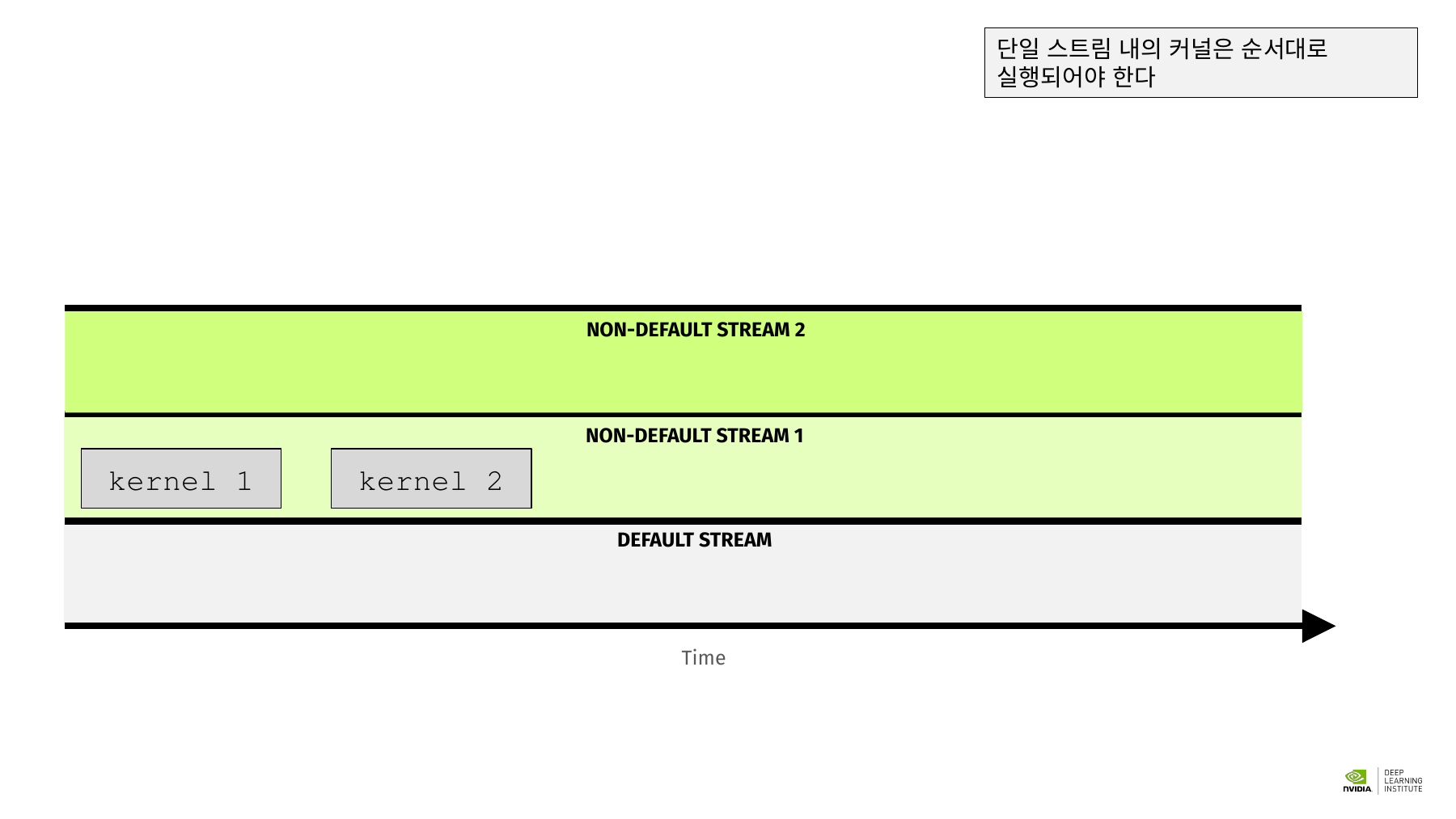

단일 스트림 내의 커널은 순서대로 실행되어야 한다

NON-DEFAULT STREAM 2

NON-DEFAULT STREAM 1
kernel 1
kernel 2

# DEFAULT STREAM
Time